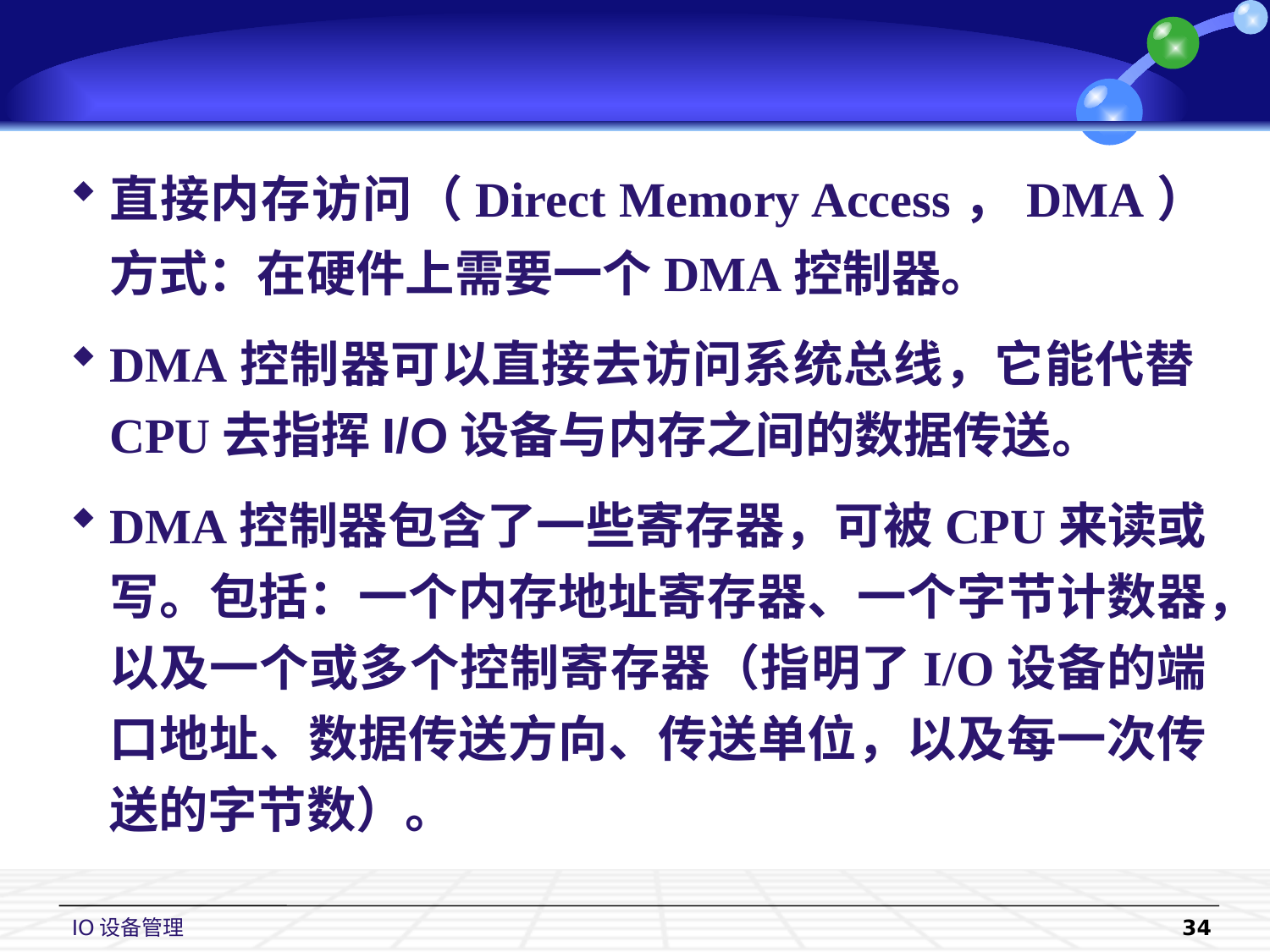

直接内存访问（Direct Memory Access，DMA）方式：在硬件上需要一个DMA控制器。
DMA控制器可以直接去访问系统总线，它能代替CPU去指挥I/O设备与内存之间的数据传送。
DMA控制器包含了一些寄存器，可被CPU来读或写。包括：一个内存地址寄存器、一个字节计数器，以及一个或多个控制寄存器（指明了I/O设备的端口地址、数据传送方向、传送单位，以及每一次传送的字节数）。
IO设备管理
34